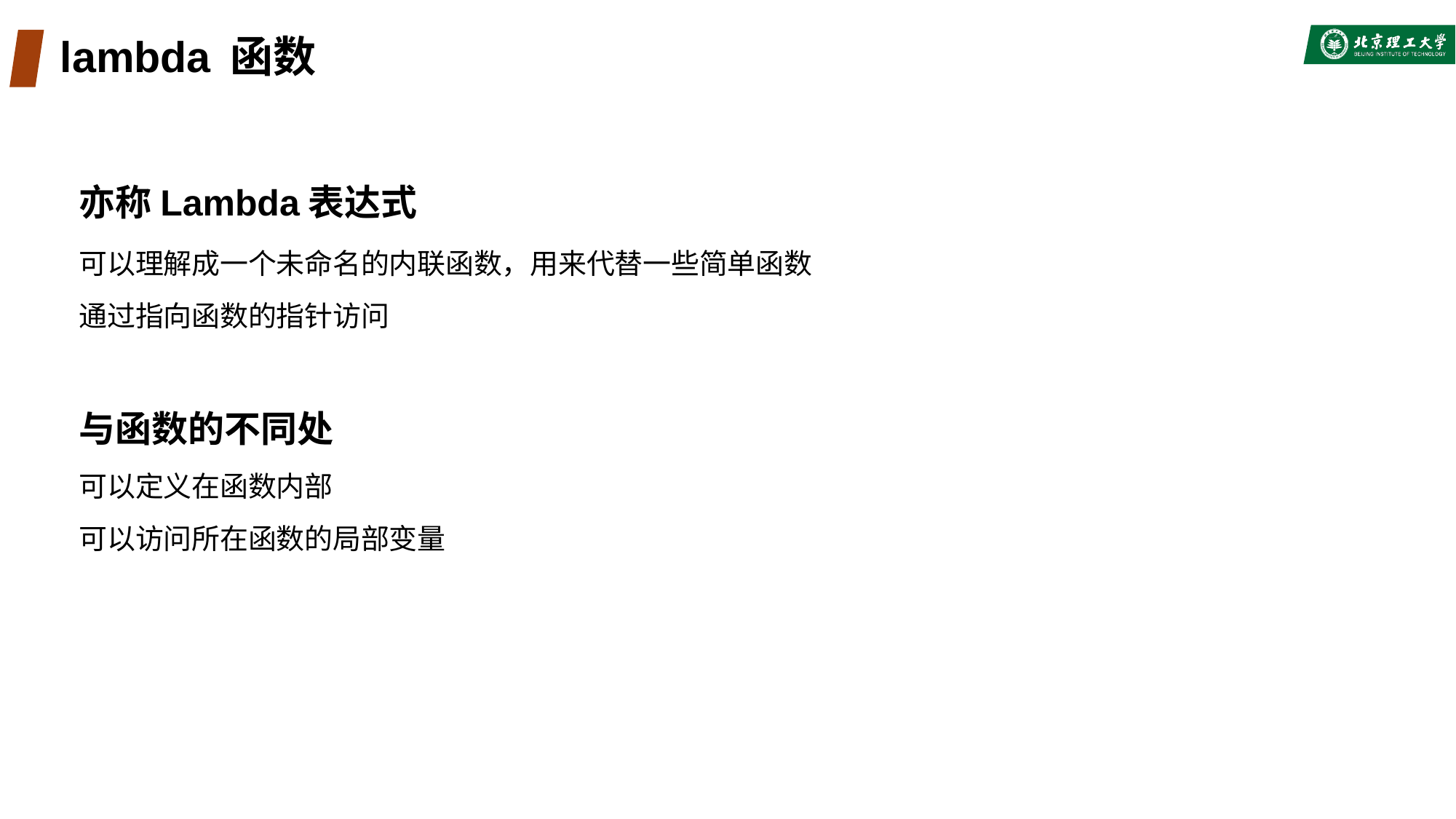

# lambda 函数
亦称Lambda表达式
可以理解成一个未命名的内联函数，用来代替一些简单函数
通过指向函数的指针访问

与函数的不同处
可以定义在函数内部
可以访问所在函数的局部变量